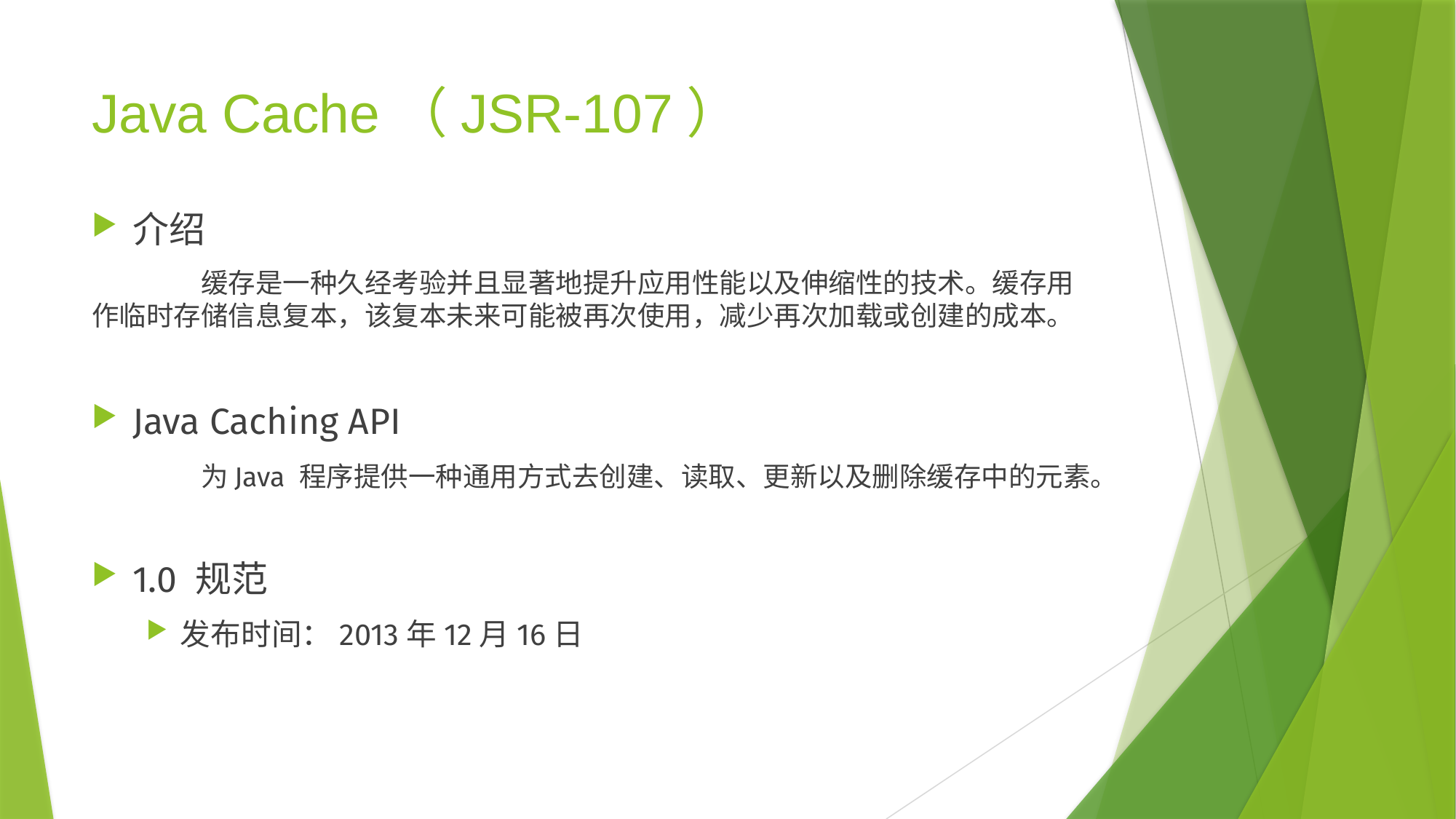

# Java Cache（JSR-107）
介绍
	缓存是一种久经考验并且显著地提升应用性能以及伸缩性的技术。缓存用作临时存储信息复本，该复本未来可能被再次使用，减少再次加载或创建的成本。

Java Caching API
	为Java 程序提供一种通用方式去创建、读取、更新以及删除缓存中的元素。

1.0 规范
发布时间：2013年12月16日